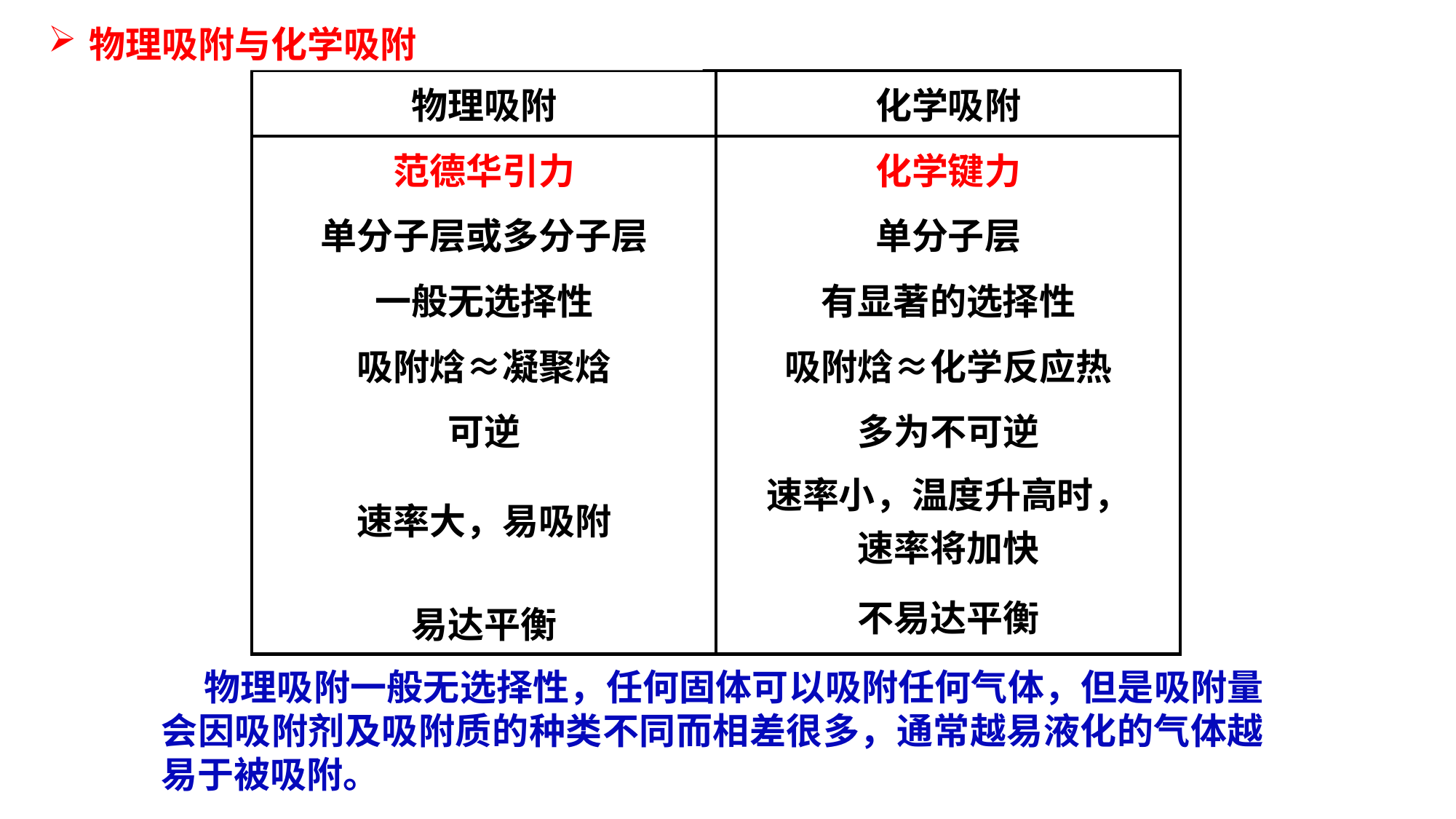

物理吸附与化学吸附
| 物理吸附 | 化学吸附 |
| --- | --- |
| 范德华引力 | 化学键力 |
| 单分子层或多分子层 | 单分子层 |
| 一般无选择性 | 有显著的选择性 |
| 吸附焓≈凝聚焓 | 吸附焓≈化学反应热 |
| 可逆 | 多为不可逆 |
| 速率大，易吸附 | 速率小，温度升高时， 速率将加快 |
| 易达平衡 | 不易达平衡 |
    物理吸附一般无选择性，任何固体可以吸附任何气体，但是吸附量会因吸附剂及吸附质的种类不同而相差很多，通常越易液化的气体越易于被吸附。